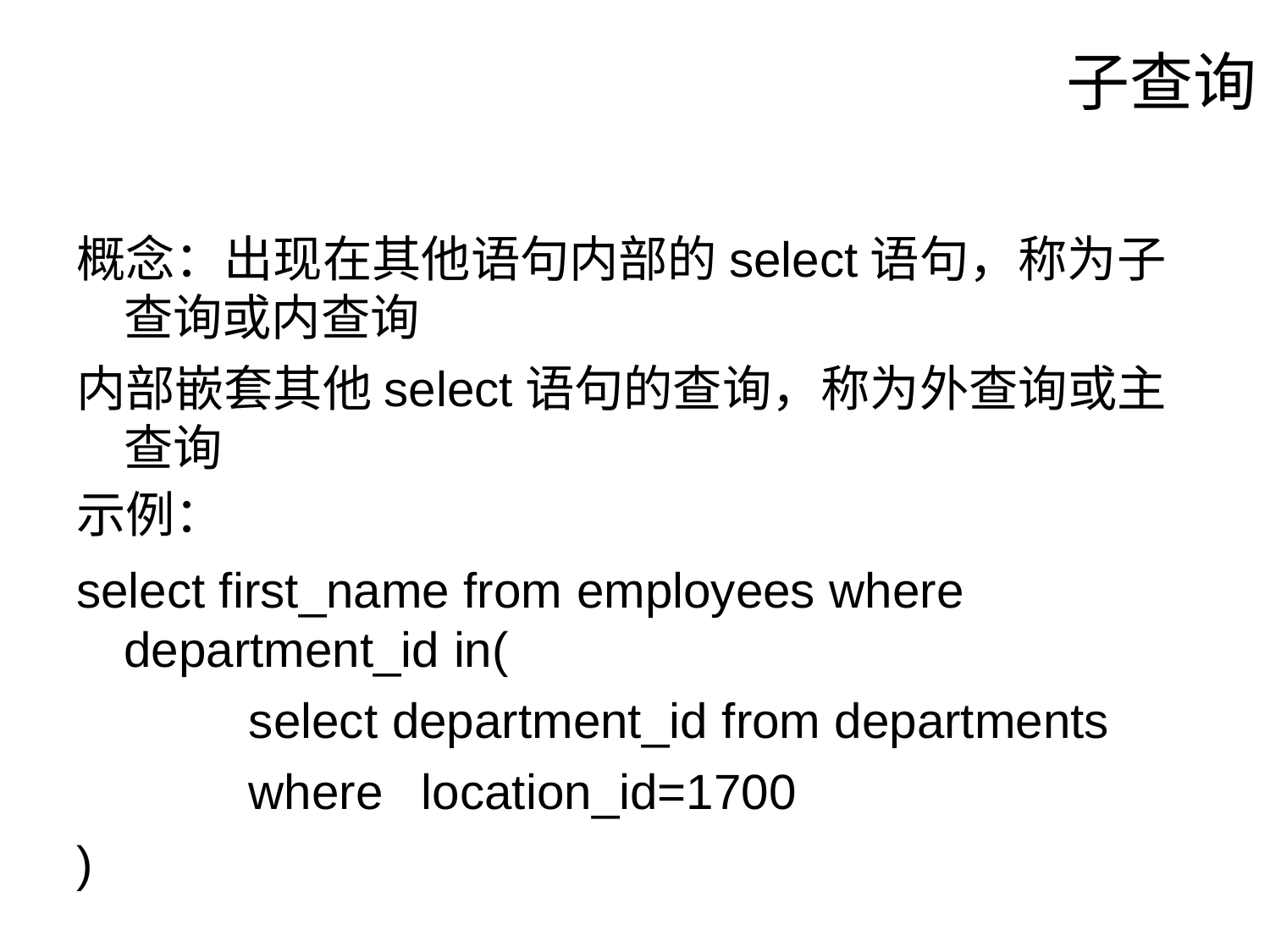

子查询
概念：出现在其他语句内部的select语句，称为子
查询或内查询
内部嵌套其他select语句的查询，称为外查询或主
查询
示例：
select first_name from employees where
department_id in(
select department_id from departments
where location_id=1700
)